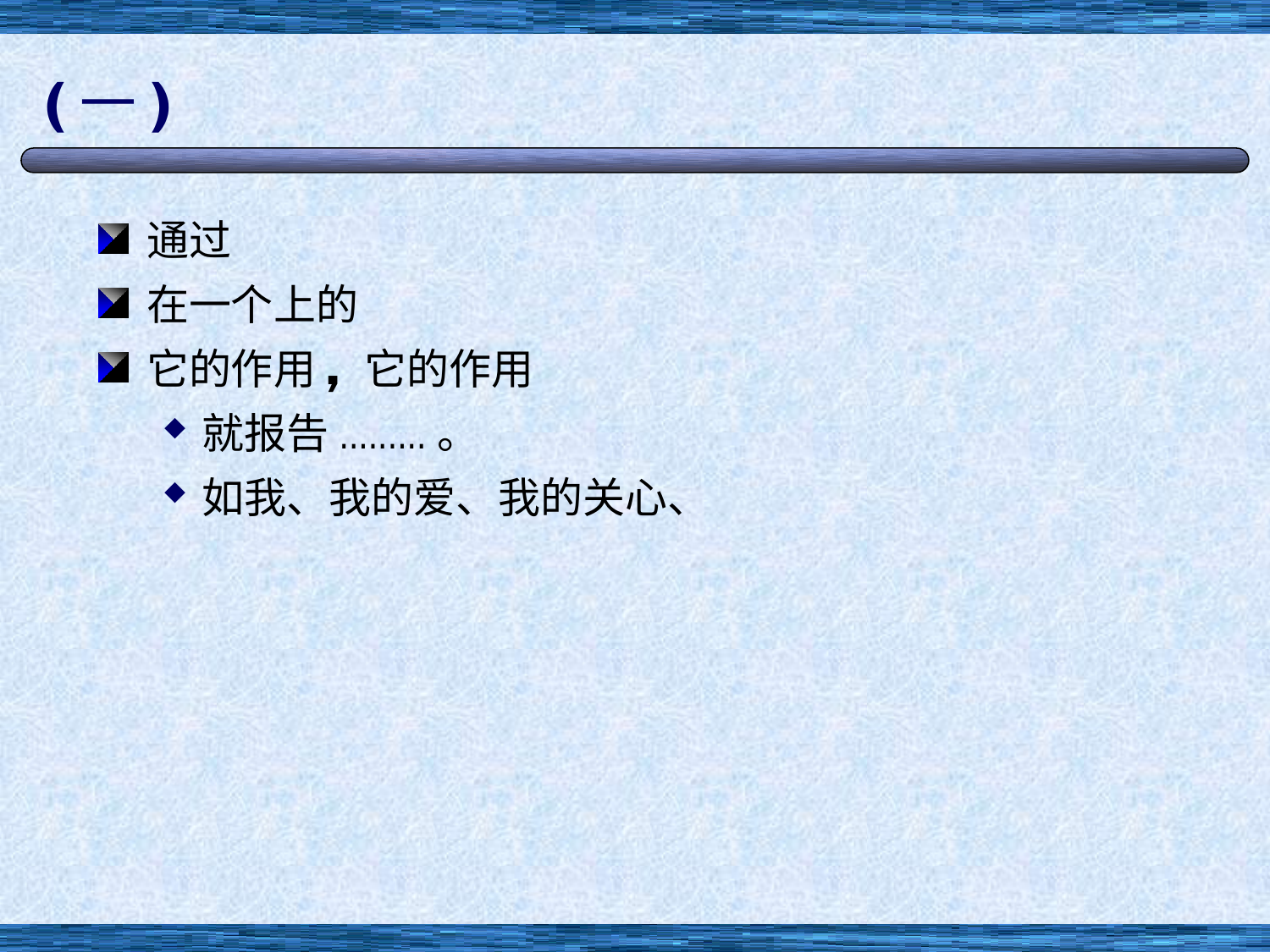

# (一)
通过
在一个上的
它的作用, 它的作用
就报告.........。
如我、我的爱、我的关心、